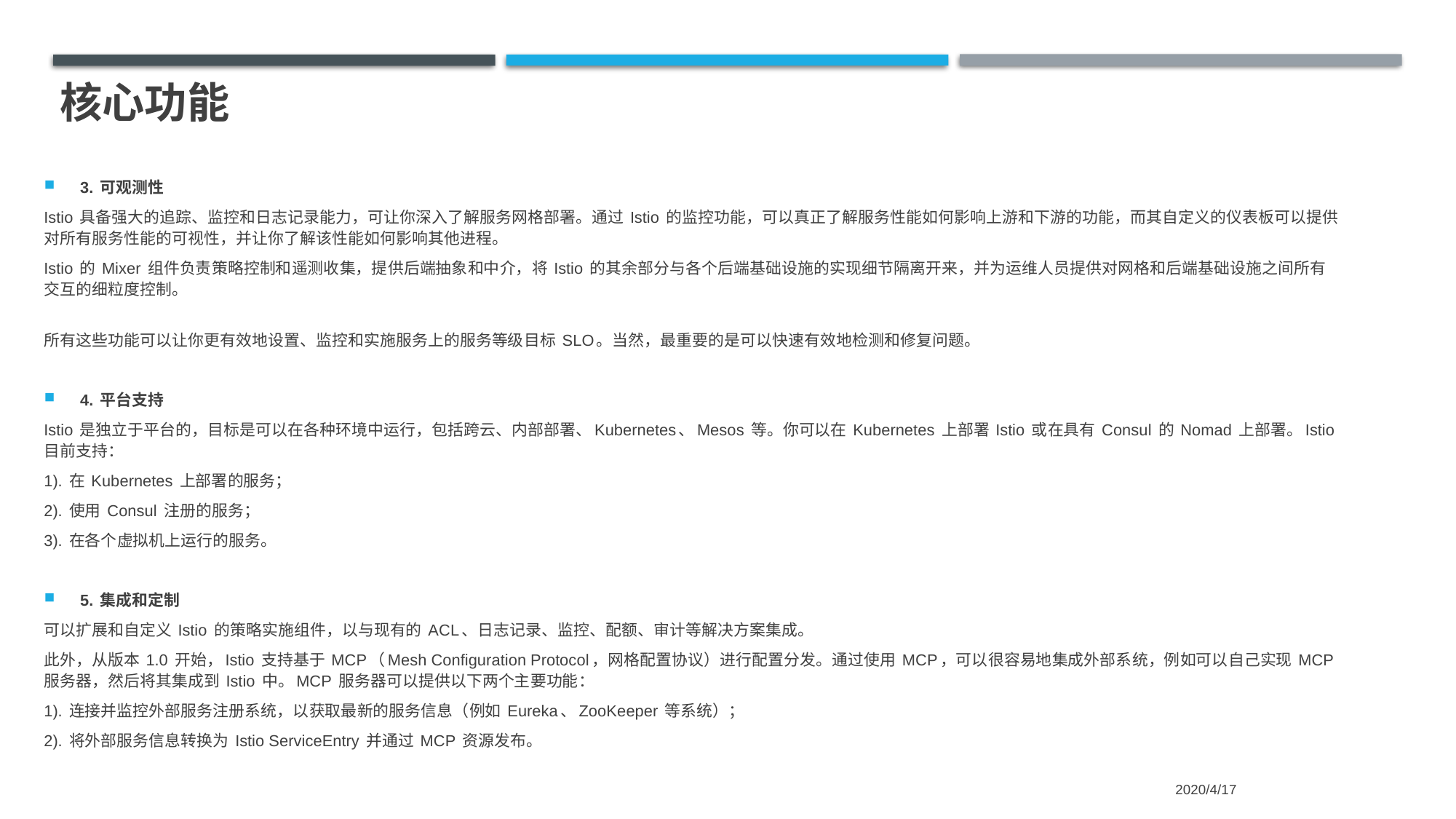

# 核心功能
3. 可观测性
Istio 具备强大的追踪、监控和日志记录能力，可让你深入了解服务网格部署。通过 Istio 的监控功能，可以真正了解服务性能如何影响上游和下游的功能，而其自定义的仪表板可以提供对所有服务性能的可视性，并让你了解该性能如何影响其他进程。
Istio 的 Mixer 组件负责策略控制和遥测收集，提供后端抽象和中介，将 Istio 的其余部分与各个后端基础设施的实现细节隔离开来，并为运维人员提供对网格和后端基础设施之间所有交互的细粒度控制。
所有这些功能可以让你更有效地设置、监控和实施服务上的服务等级目标 SLO。当然，最重要的是可以快速有效地检测和修复问题。

4. 平台支持
Istio 是独立于平台的，目标是可以在各种环境中运行，包括跨云、内部部署、Kubernetes、Mesos 等。你可以在 Kubernetes 上部署 Istio 或在具有 Consul 的 Nomad 上部署。Istio 目前支持：
1). 在 Kubernetes 上部署的服务；
2). 使用 Consul 注册的服务；
3). 在各个虚拟机上运行的服务。

5. 集成和定制
可以扩展和自定义 Istio 的策略实施组件，以与现有的 ACL、日志记录、监控、配额、审计等解决方案集成。
此外，从版本 1.0 开始，Istio 支持基于 MCP（Mesh Configuration Protocol，网格配置协议）进行配置分发。通过使用 MCP，可以很容易地集成外部系统，例如可以自己实现 MCP 服务器，然后将其集成到 Istio 中。MCP 服务器可以提供以下两个主要功能：
1). 连接并监控外部服务注册系统，以获取最新的服务信息（例如 Eureka、ZooKeeper 等系统）；
2). 将外部服务信息转换为 Istio ServiceEntry 并通过 MCP 资源发布。
2020/4/17